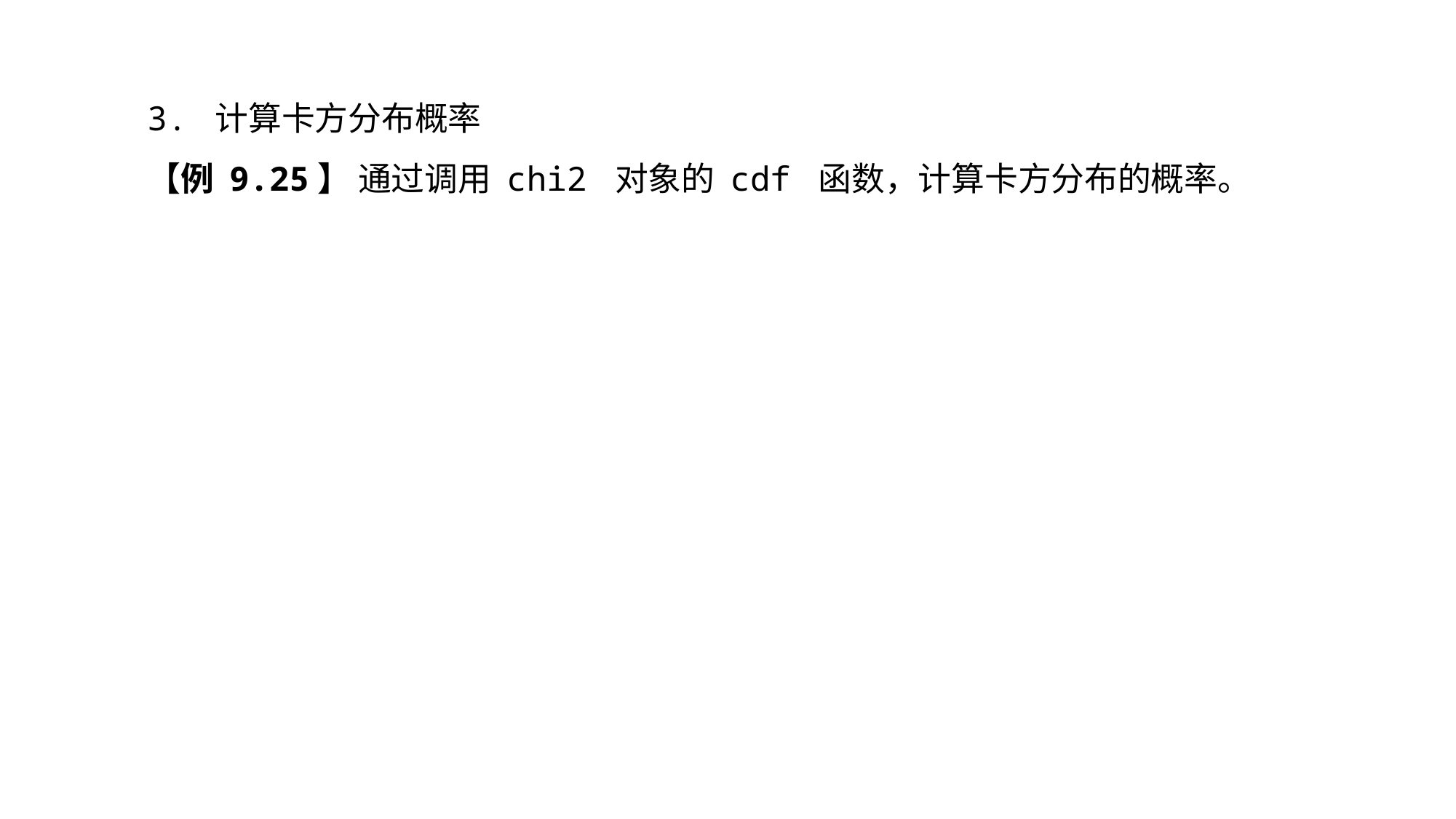

3. 计算卡方分布概率
【例 9.25】 通过调用 chi2 对象的 cdf 函数，计算卡方分布的概率。